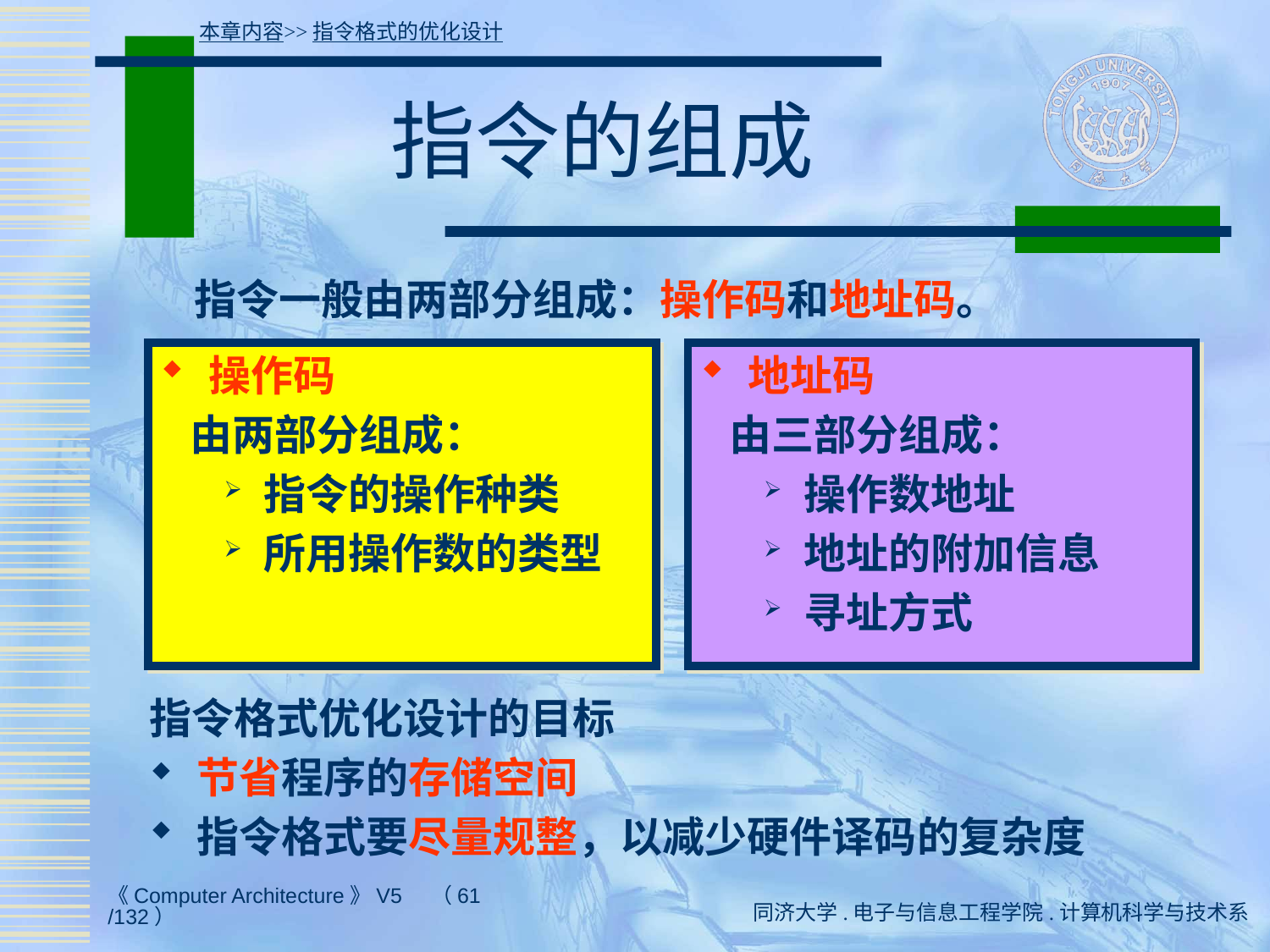

本章内容>>指令格式的优化设计
# 指令的组成
       指令一般由两部分组成：操作码和地址码。
操作码
  由两部分组成：
指令的操作种类
所用操作数的类型
地址码
  由三部分组成：
操作数地址
地址的附加信息
寻址方式
指令格式优化设计的目标
节省程序的存储空间
指令格式要尽量规整，以减少硬件译码的复杂度